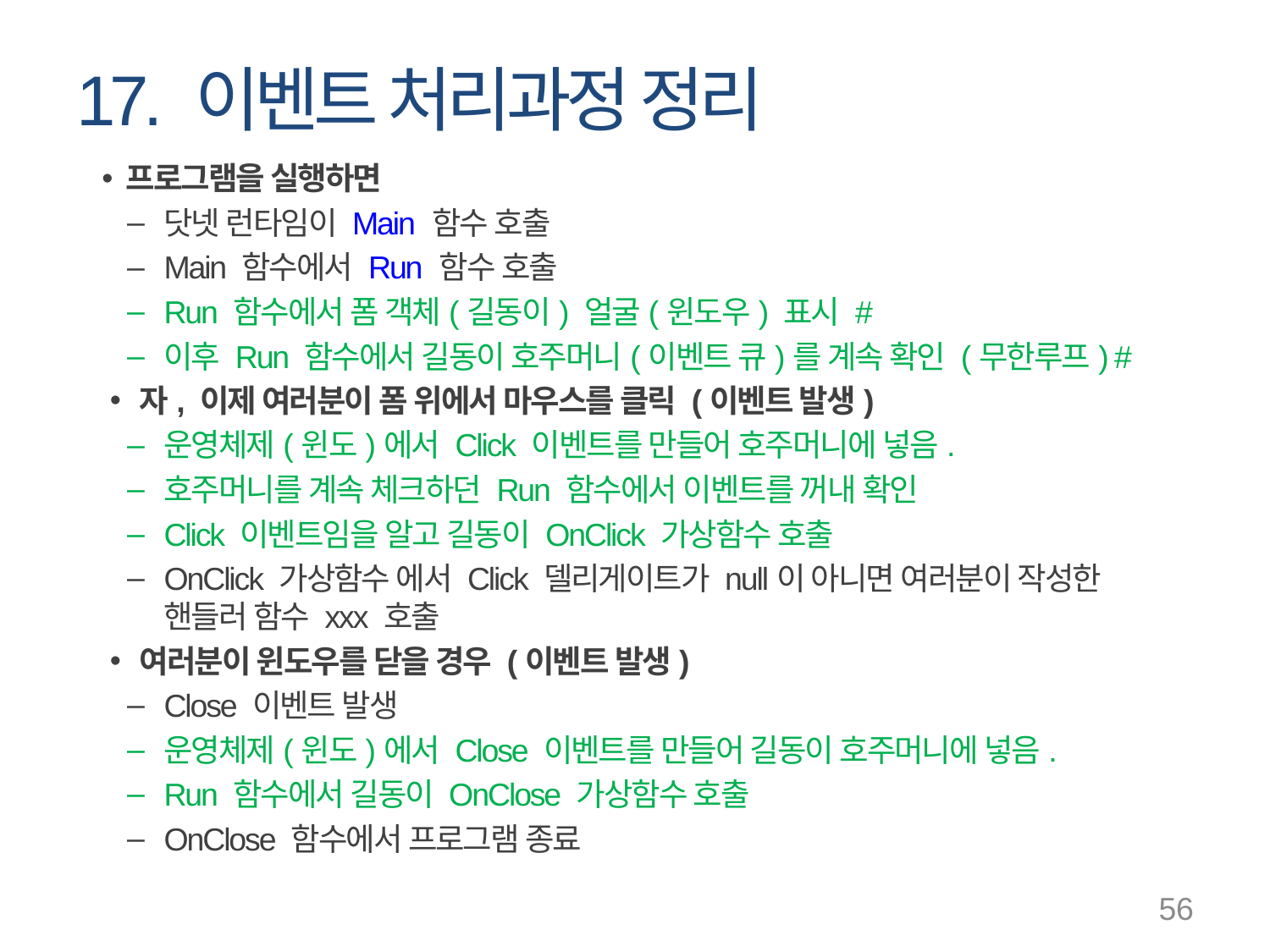

# 17. 이벤트 처리과정 정리
프로그램을 실행하면
닷넷 런타임이 Main 함수 호출
Main 함수에서 Run 함수 호출
Run 함수에서 폼 객체(길동이) 얼굴(윈도우) 표시 #
이후 Run 함수에서 길동이 호주머니(이벤트 큐)를 계속 확인 (무한루프) #
자, 이제 여러분이 폼 위에서 마우스를 클릭 (이벤트 발생)
운영체제(윈도)에서 Click 이벤트를 만들어 호주머니에 넣음.
호주머니를 계속 체크하던 Run 함수에서 이벤트를 꺼내 확인
Click 이벤트임을 알고 길동이 OnClick 가상함수 호출
OnClick 가상함수 에서 Click 델리게이트가 null이 아니면 여러분이 작성한 핸들러 함수 xxx 호출
여러분이 윈도우를 닫을 경우 (이벤트 발생)
Close 이벤트 발생
운영체제(윈도)에서 Close 이벤트를 만들어 길동이 호주머니에 넣음.
Run 함수에서 길동이 OnClose 가상함수 호출
OnClose 함수에서 프로그램 종료
56